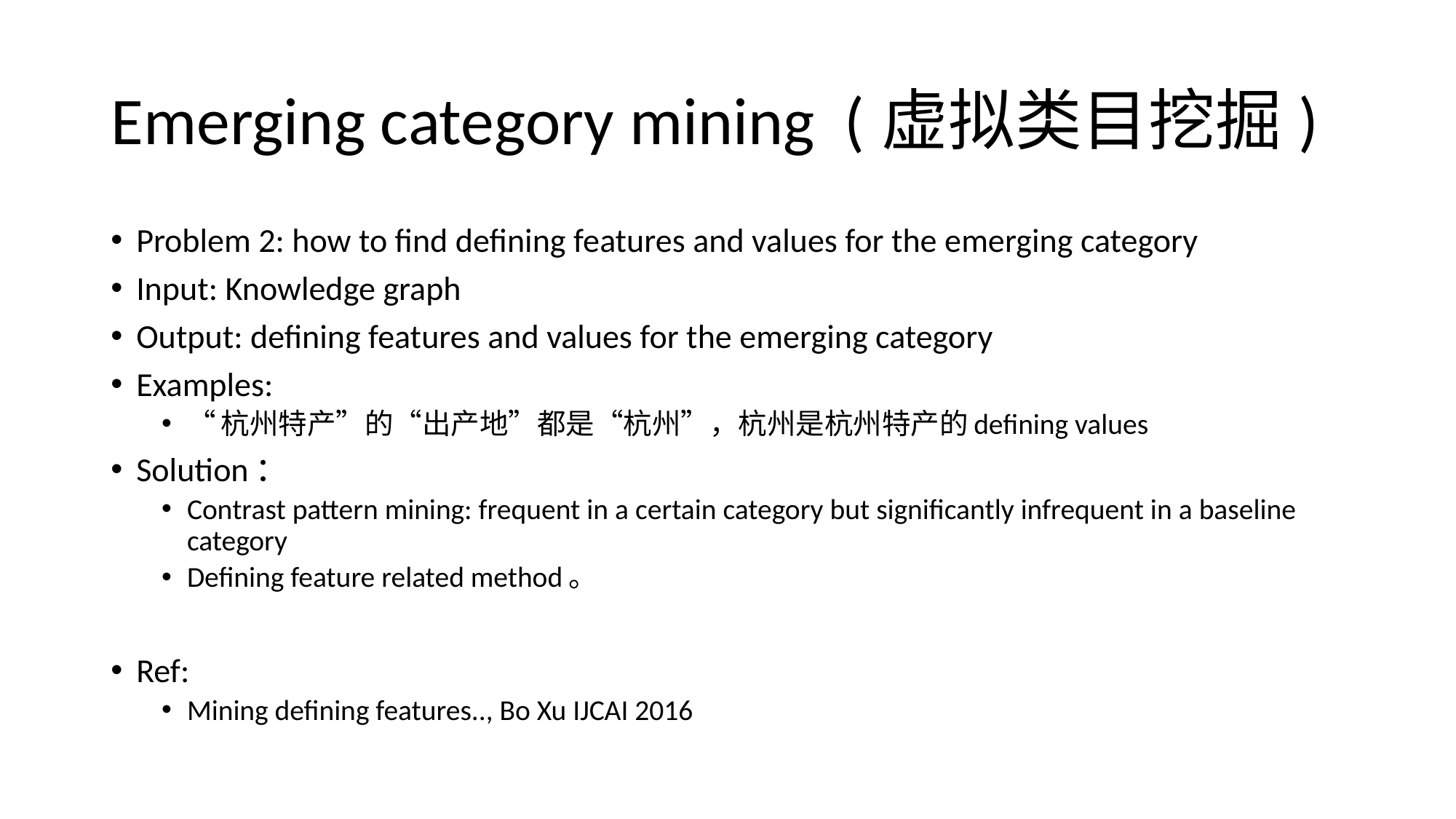

# Emerging category mining  (虚拟类目挖掘)
Problem 2: how to find defining features and values for the emerging category
Input: Knowledge graph
Output: defining features and values for the emerging category
Examples:
“杭州特产”的“出产地”都是“杭州”，杭州是杭州特产的defining values
Solution：
Contrast pattern mining: frequent in a certain category but significantly infrequent in a baseline category
Defining feature related method。

Ref:
Mining defining features.., Bo Xu IJCAI 2016